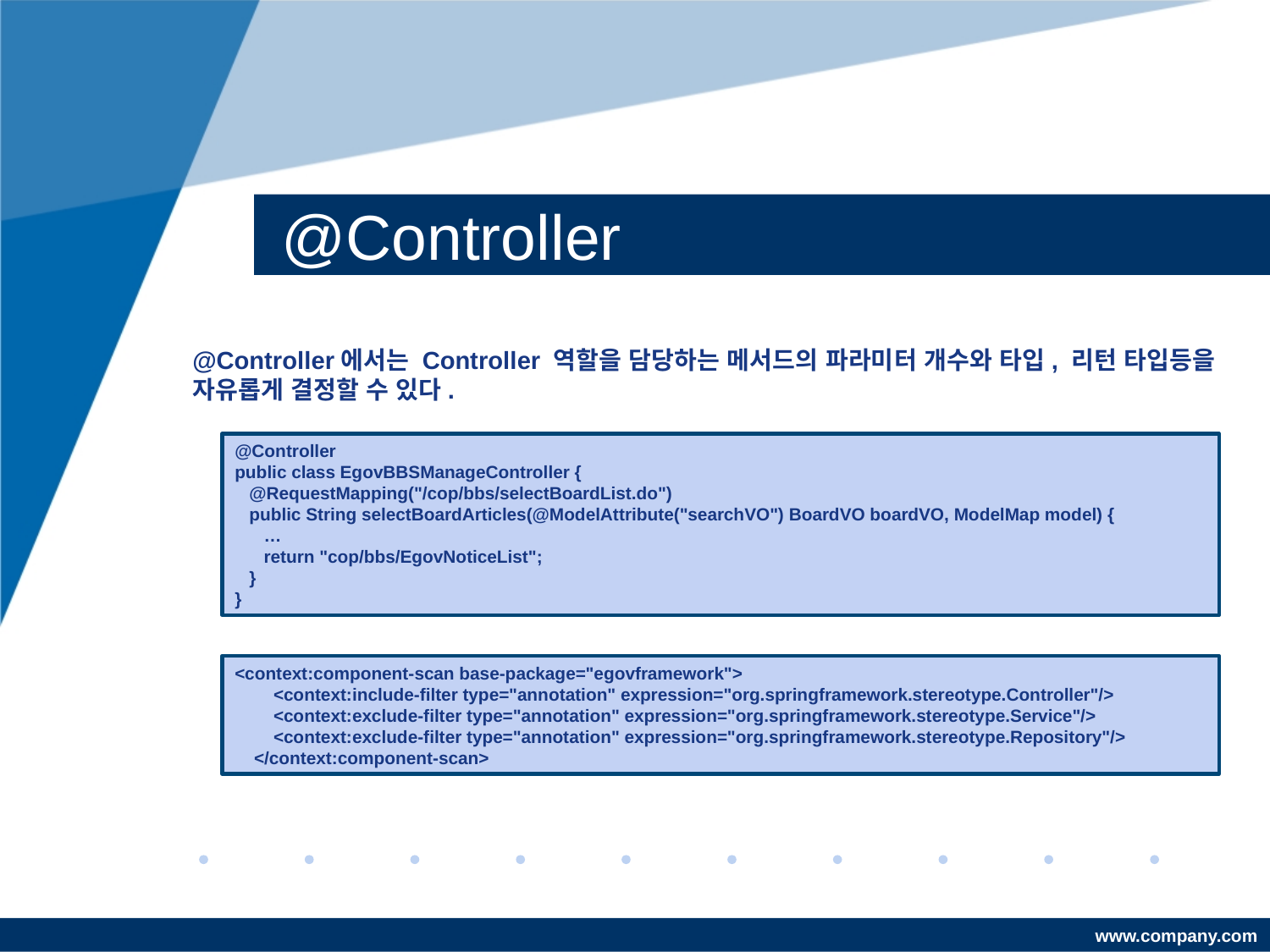

# @Controller
@Controller에서는 Controller 역할을 담당하는 메서드의 파라미터 개수와 타입, 리턴 타입등을 자유롭게 결정할 수 있다.
@Controller
public class EgovBBSManageController {
   @RequestMapping("/cop/bbs/selectBoardList.do")
   public String selectBoardArticles(@ModelAttribute("searchVO") BoardVO boardVO, ModelMap model) {
      …
      return "cop/bbs/EgovNoticeList";
   }
}
<context:component-scan base-package="egovframework">
        <context:include-filter type="annotation" expression="org.springframework.stereotype.Controller"/>
        <context:exclude-filter type="annotation" expression="org.springframework.stereotype.Service"/>
        <context:exclude-filter type="annotation" expression="org.springframework.stereotype.Repository"/>
    </context:component-scan>